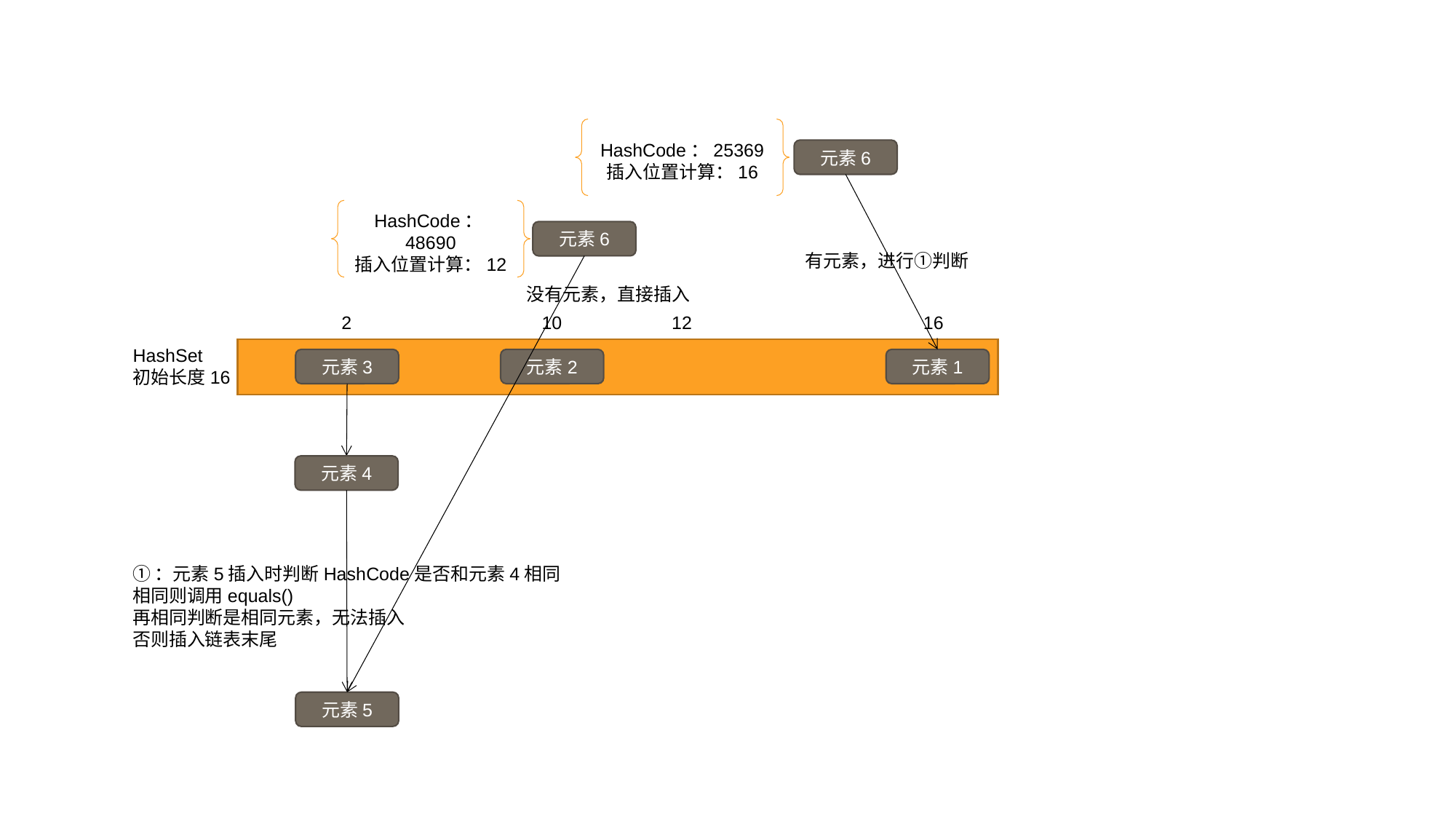

HashCode：25369
插入位置计算：16
元素6
HashCode：48690
插入位置计算：12
元素6
有元素，进行①判断
没有元素，直接插入
2
10
12
16
HashSet
初始长度16

元素3
元素2
元素1
元素4
①：元素5插入时判断HashCode是否和元素4相同
相同则调用equals()
再相同判断是相同元素，无法插入
否则插入链表末尾
元素5